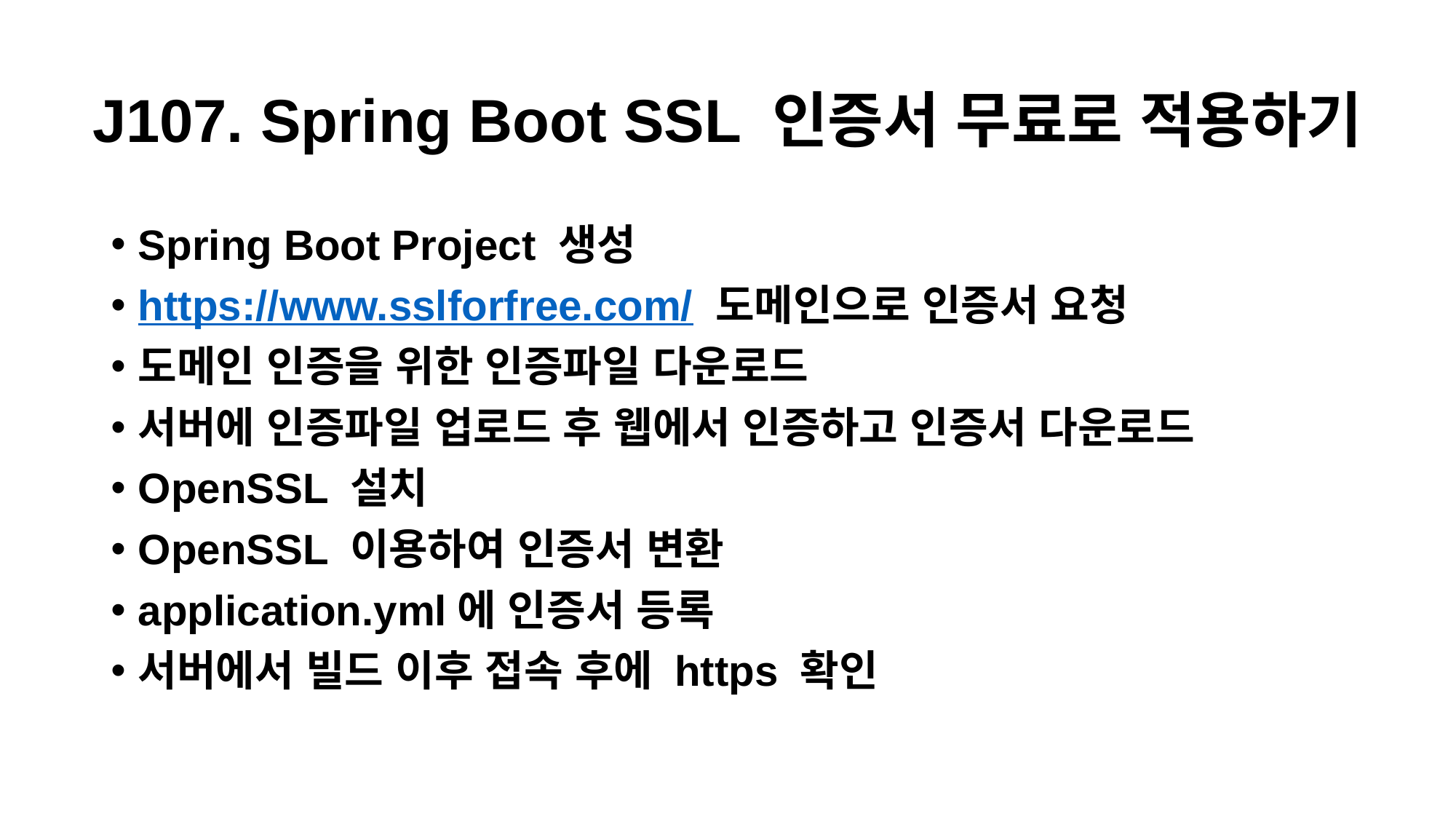

# J107. Spring Boot SSL 인증서 무료로 적용하기
Spring Boot Project 생성
https://www.sslforfree.com/ 도메인으로 인증서 요청
도메인 인증을 위한 인증파일 다운로드
서버에 인증파일 업로드 후 웹에서 인증하고 인증서 다운로드
OpenSSL 설치
OpenSSL 이용하여 인증서 변환
application.yml에 인증서 등록
서버에서 빌드 이후 접속 후에 https 확인